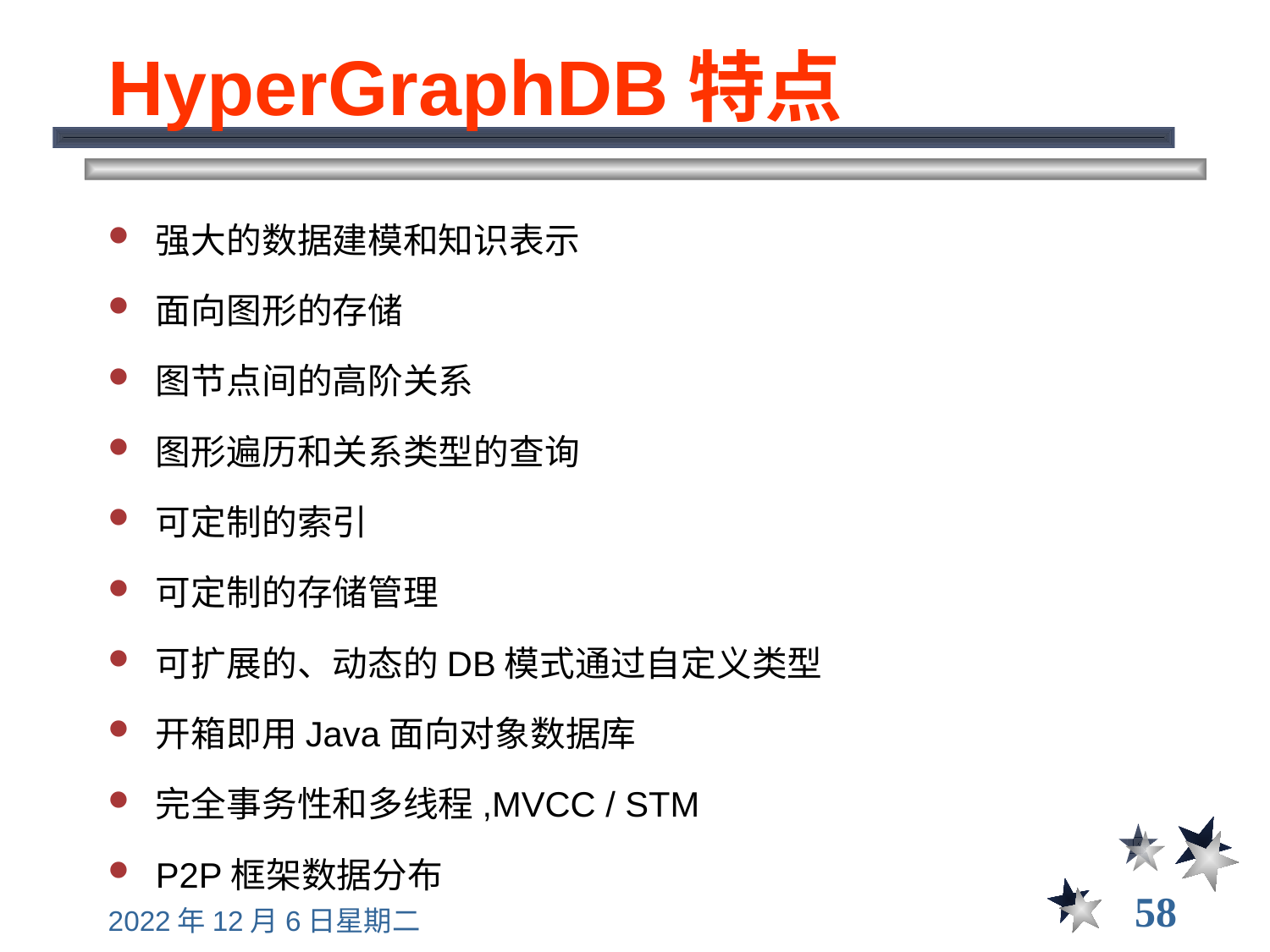

# HyperGraphDB特点
强大的数据建模和知识表示
面向图形的存储
图节点间的高阶关系
图形遍历和关系类型的查询
可定制的索引
可定制的存储管理
可扩展的、动态的DB模式通过自定义类型
开箱即用Java面向对象数据库
完全事务性和多线程,MVCC / STM
P2P框架数据分布
58
2022年12月6日星期二
大数据管理----前言